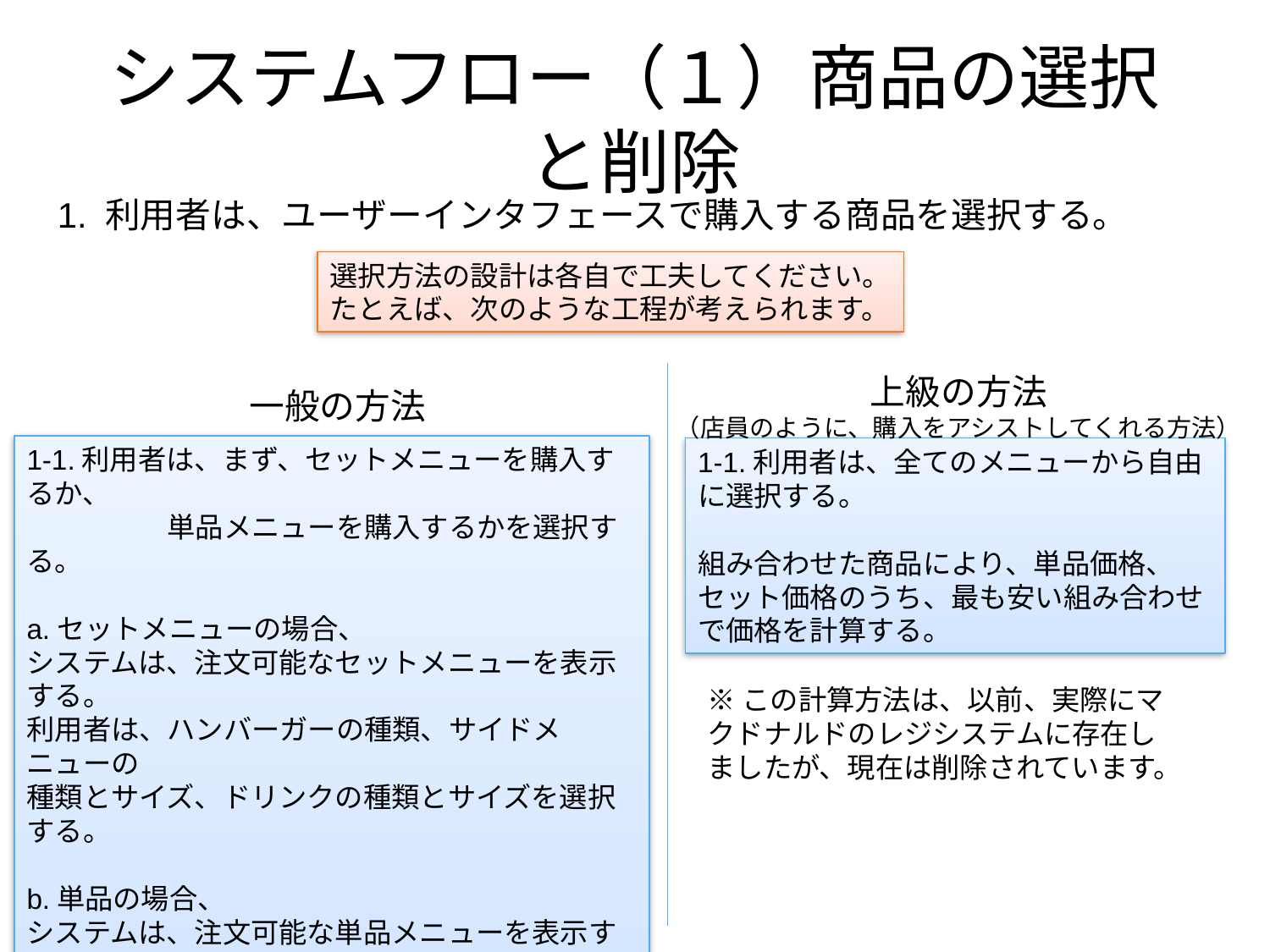

# システムフロー（１）商品の選択と削除
利用者は、ユーザーインタフェースで購入する商品を選択する。
選択方法の設計は各自で工夫してください。
たとえば、次のような工程が考えられます。
上級の方法
（店員のように、購入をアシストしてくれる方法）
一般の方法
1-1.利用者は、まず、セットメニューを購入するか、
　　　　　単品メニューを購入するかを選択する。

a.セットメニューの場合、
システムは、注文可能なセットメニューを表示する。
利用者は、ハンバーガーの種類、サイドメニューの
種類とサイズ、ドリンクの種類とサイズを選択する。

b.単品の場合、
システムは、注文可能な単品メニューを表示する。
利用者はメニューから１つ、商品を選択する。
1-1.利用者は、全てのメニューから自由に選択する。

組み合わせた商品により、単品価格、セット価格のうち、最も安い組み合わせで価格を計算する。
※この計算方法は、以前、実際にマクドナルドのレジシステムに存在しましたが、現在は削除されています。